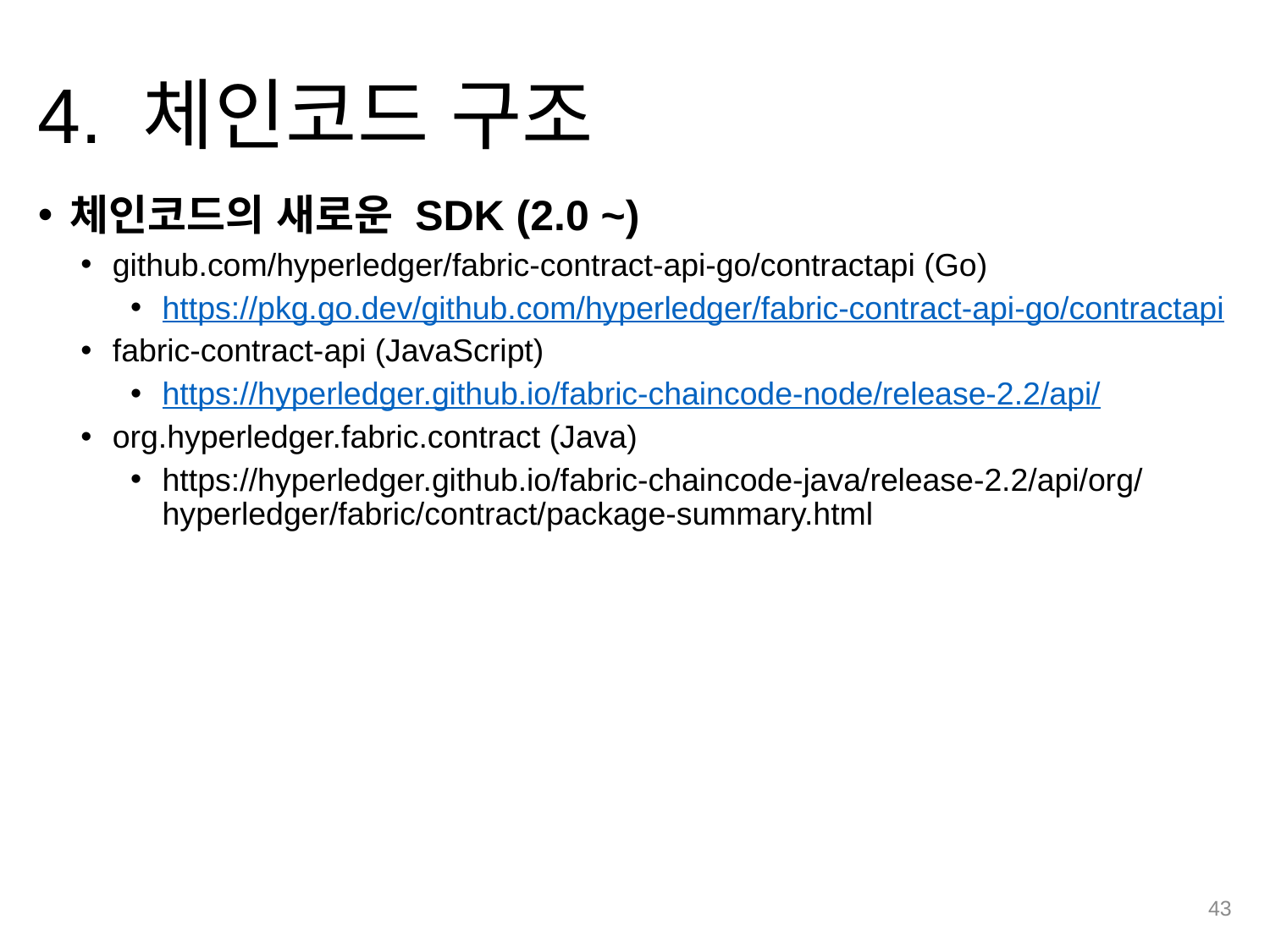

# 4. 체인코드 구조
체인코드의 새로운 SDK (2.0 ~)
github.com/hyperledger/fabric-contract-api-go/contractapi (Go)
https://pkg.go.dev/github.com/hyperledger/fabric-contract-api-go/contractapi
fabric-contract-api (JavaScript)
https://hyperledger.github.io/fabric-chaincode-node/release-2.2/api/
org.hyperledger.fabric.contract (Java)
https://hyperledger.github.io/fabric-chaincode-java/release-2.2/api/org/hyperledger/fabric/contract/package-summary.html
43